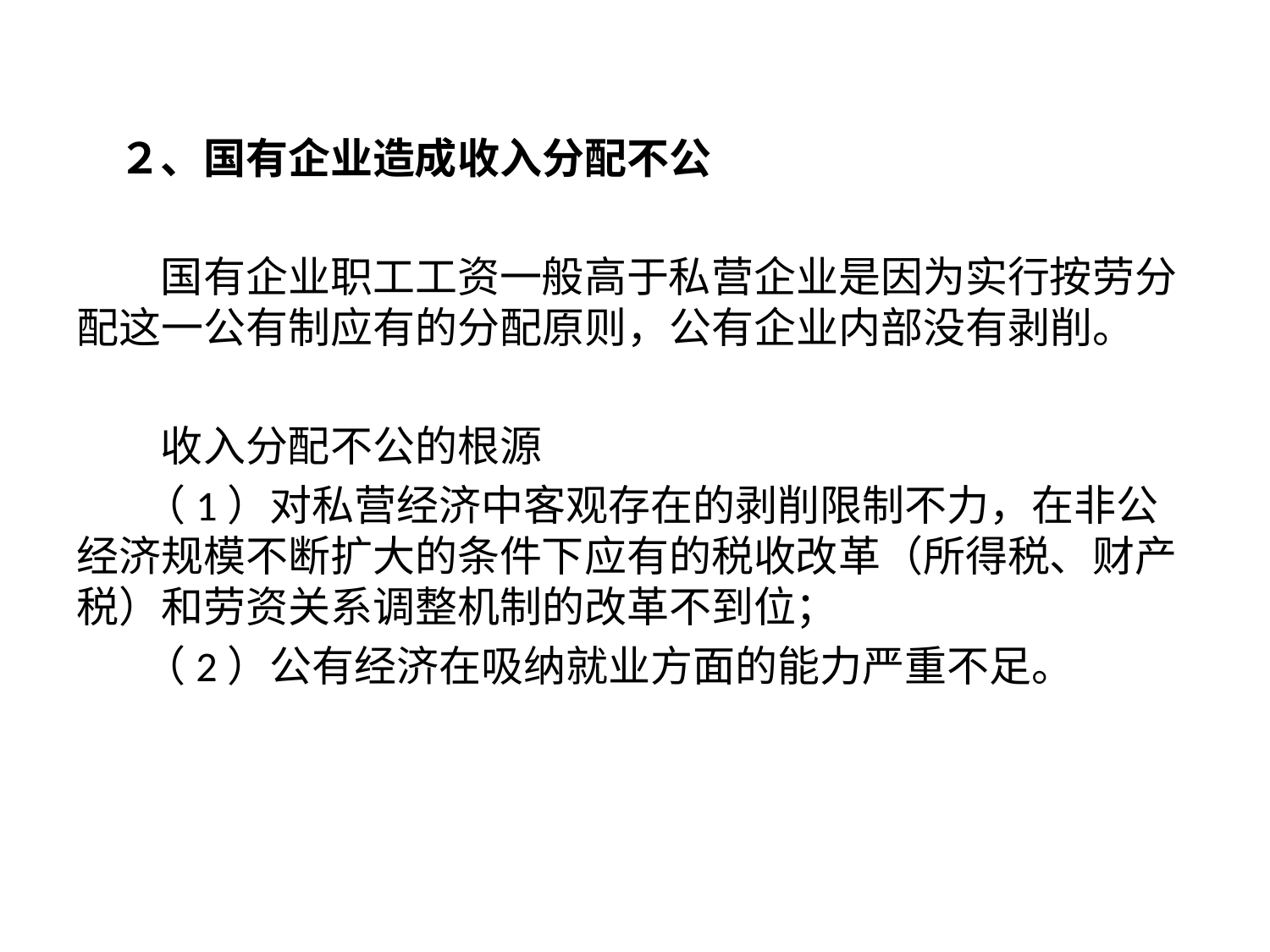

#

　２、国有企业造成收入分配不公

　　国有企业职工工资一般高于私营企业是因为实行按劳分配这一公有制应有的分配原则，公有企业内部没有剥削。

　　收入分配不公的根源
      （1）对私营经济中客观存在的剥削限制不力，在非公经济规模不断扩大的条件下应有的税收改革（所得税、财产税）和劳资关系调整机制的改革不到位；
      （2）公有经济在吸纳就业方面的能力严重不足。